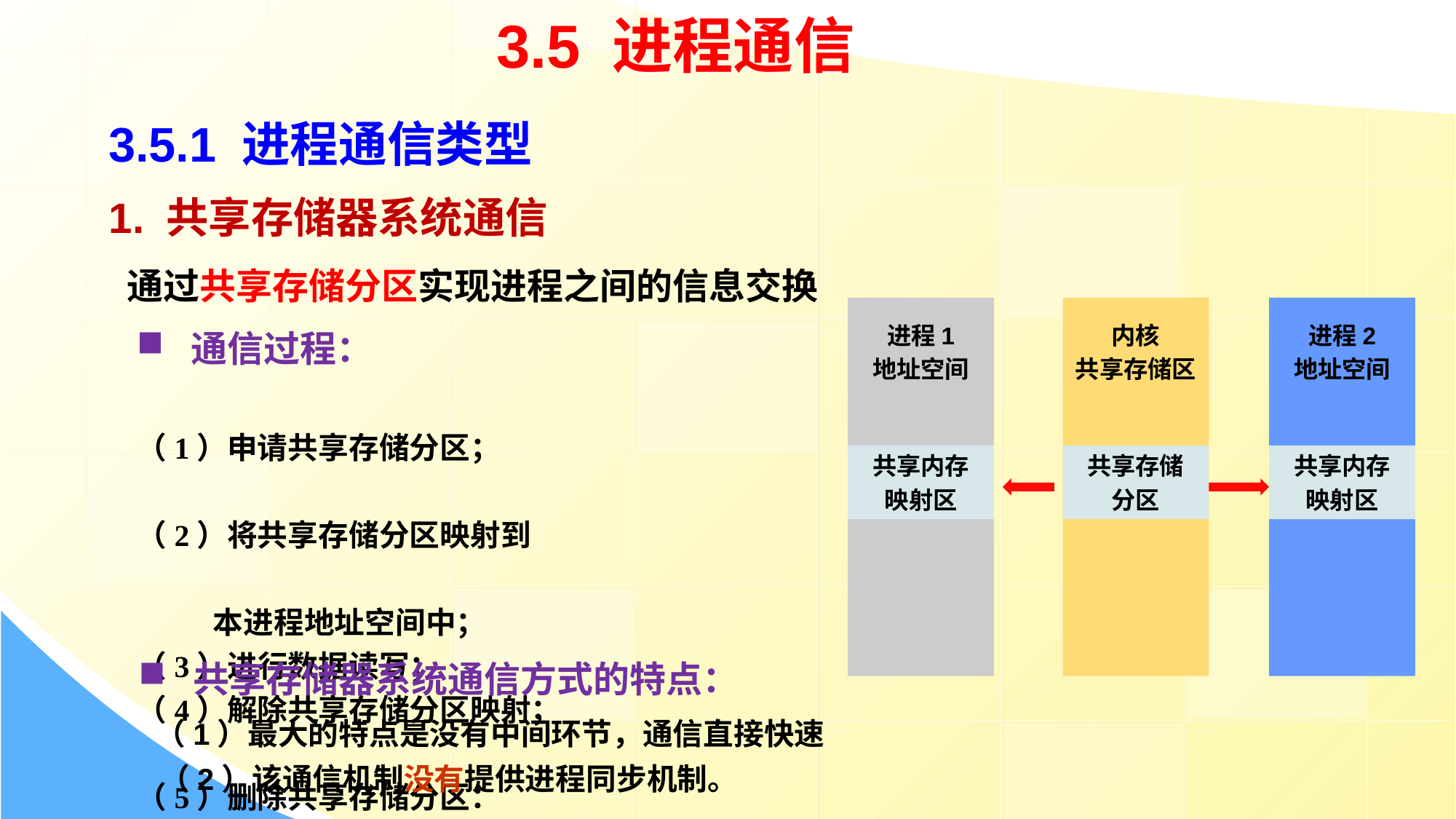

3.5 进程通信
3.5.1 进程通信类型
1. 共享存储器系统通信
   通过共享存储分区实现进程之间的信息交换

通信过程：
（1）申请共享存储分区；
（2）将共享存储分区映射到
          本进程地址空间中；
（3）进行数据读写；
（4）解除共享存储分区映射；
（5）删除共享存储分区：
进程1
地址空间
内核
共享存储区
进程2
地址空间
共享内存
映射区
共享存储
分区
共享内存
映射区

共享存储器系统通信方式的特点：
 （1）最大的特点是没有中间环节，通信直接快速
  （2）该通信机制没有提供进程同步机制。